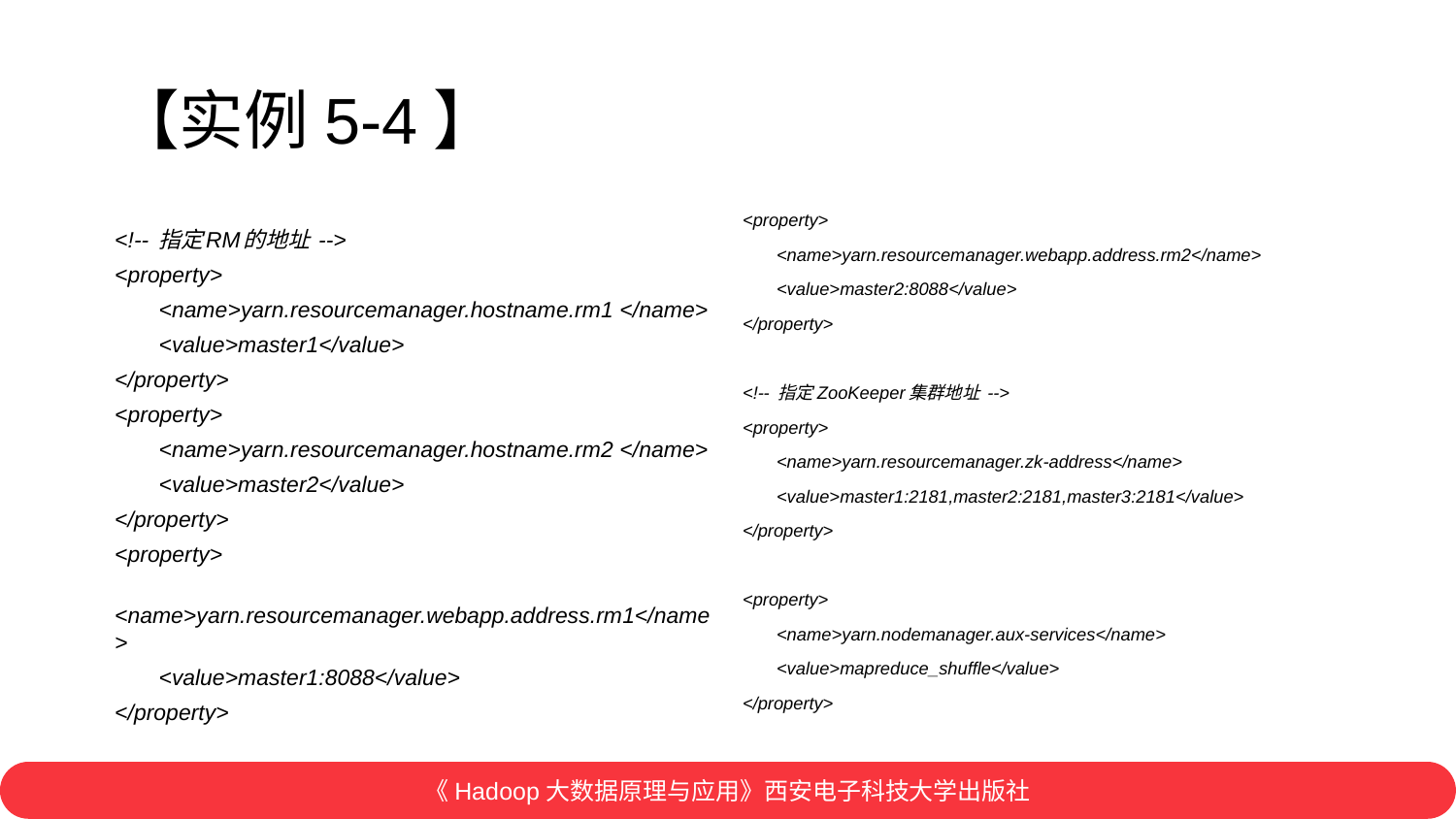

# 【实例5-4】
<property>
       <name>yarn.resourcemanager.webapp.address.rm2</name>
       <value>master2:8088</value>
</property>

<!-- 指定ZooKeeper集群地址 -->
<property>
       <name>yarn.resourcemanager.zk-address</name>
       <value>master1:2181,master2:2181,master3:2181</value>
</property>

<property>
       <name>yarn.nodemanager.aux-services</name>
       <value>mapreduce_shuffle</value>
</property>

<!-- 指定RM的地址 -->
<property>
       <name>yarn.resourcemanager.hostname.rm1 </name>
       <value>master1</value>
</property>
<property>
       <name>yarn.resourcemanager.hostname.rm2 </name>
       <value>master2</value>
</property>
<property>
       <name>yarn.resourcemanager.webapp.address.rm1</name>
       <value>master1:8088</value>
</property>